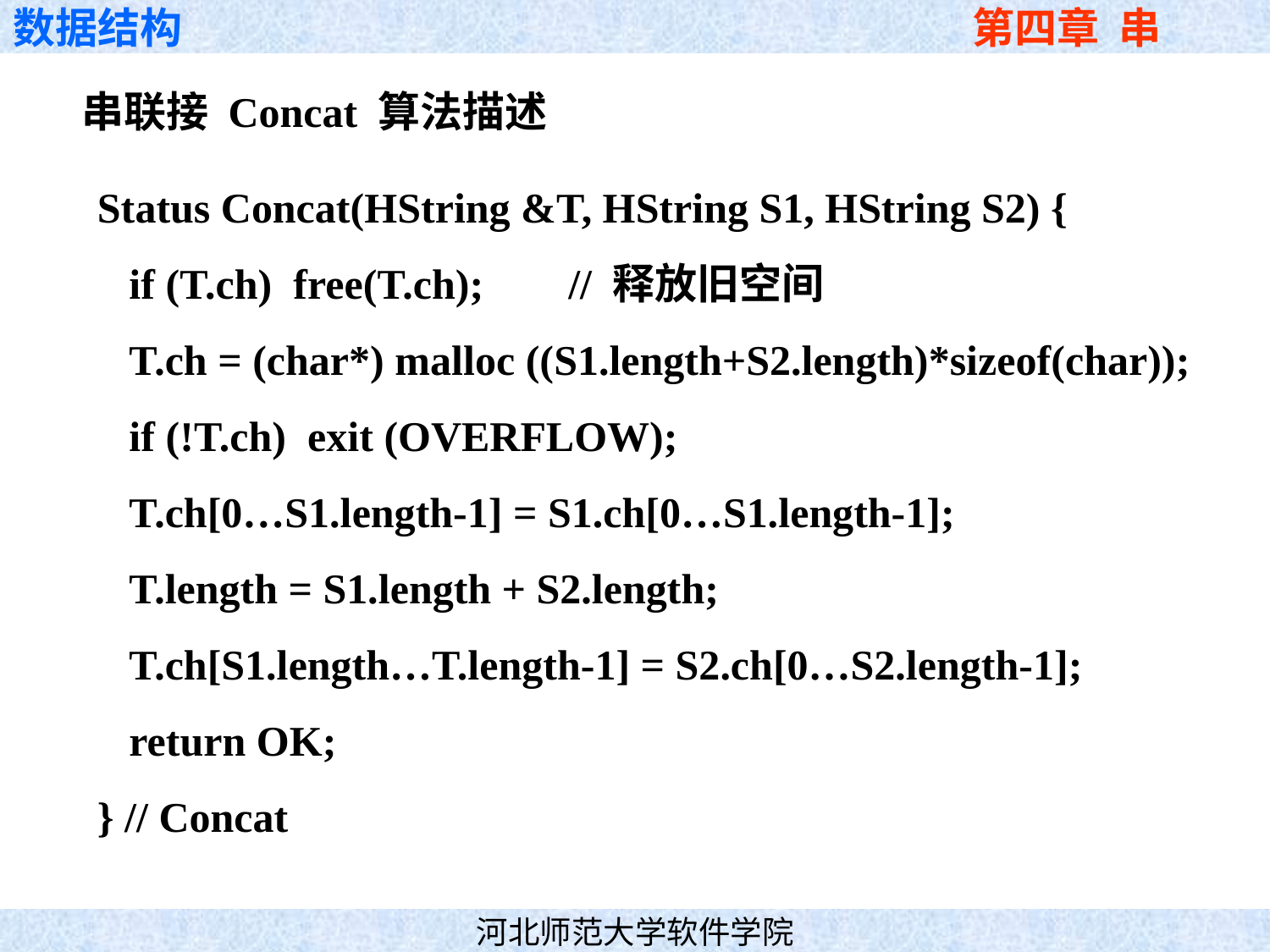

串联接 Concat 算法描述
Status Concat(HString &T, HString S1, HString S2) {
   if (T.ch)  free(T.ch);        // 释放旧空间
   T.ch = (char*) malloc ((S1.length+S2.length)*sizeof(char));
   if (!T.ch)  exit (OVERFLOW);
   T.ch[0…S1.length-1] = S1.ch[0…S1.length-1];
   T.length = S1.length + S2.length;
   T.ch[S1.length…T.length-1] = S2.ch[0…S2.length-1];
   return OK;
} // Concat